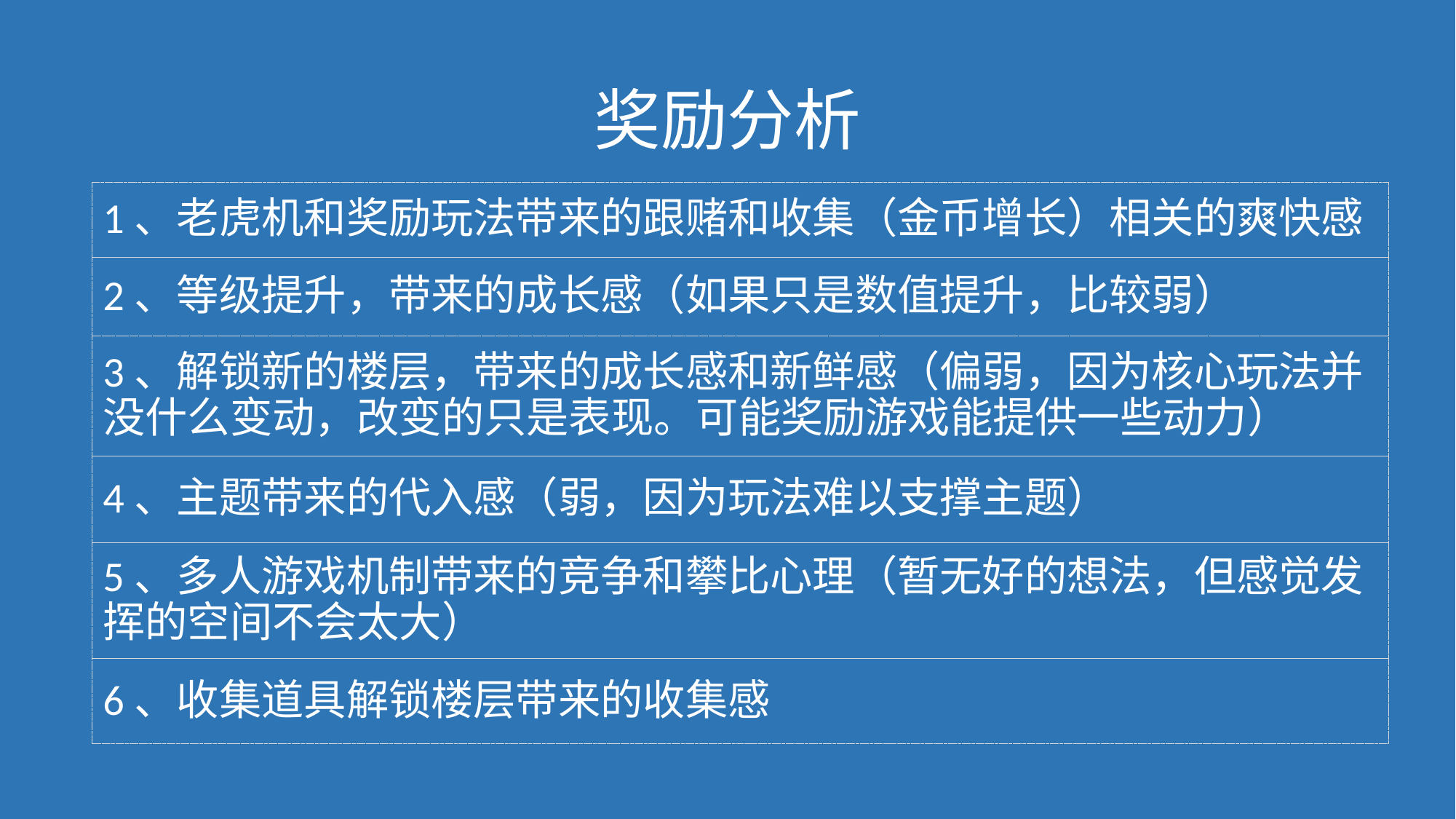

奖励分析
1、老虎机和奖励玩法带来的跟赌和收集（金币增长）相关的爽快感
2、等级提升，带来的成长感（如果只是数值提升，比较弱）
3、解锁新的楼层，带来的成长感和新鲜感（偏弱，因为核心玩法并没什么变动，改变的只是表现。可能奖励游戏能提供一些动力）
4、主题带来的代入感（弱，因为玩法难以支撑主题）
5、多人游戏机制带来的竞争和攀比心理（暂无好的想法，但感觉发挥的空间不会太大）
6、收集道具解锁楼层带来的收集感